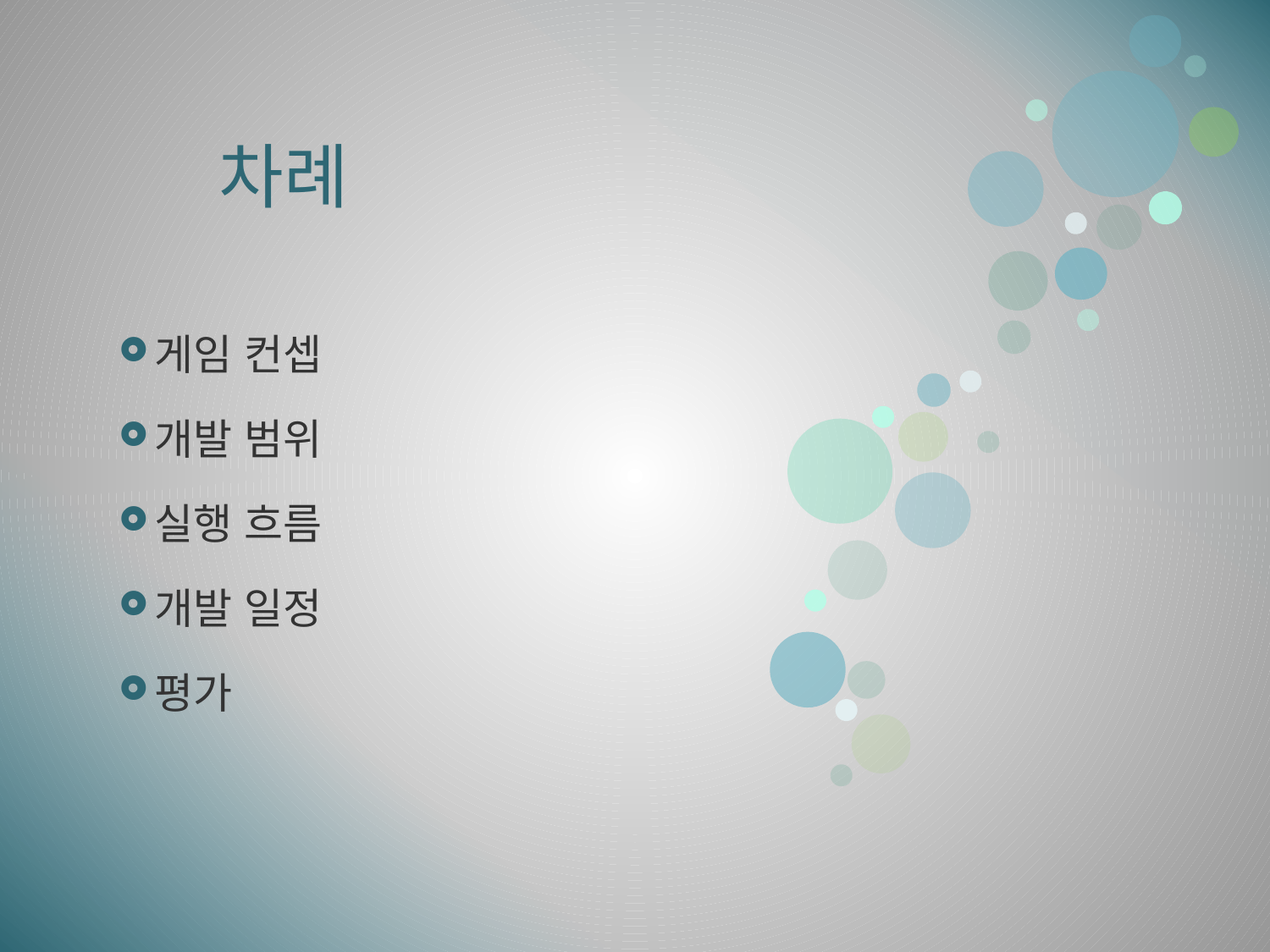

# 차례
게임 컨셉
개발 범위
실행 흐름
개발 일정
평가